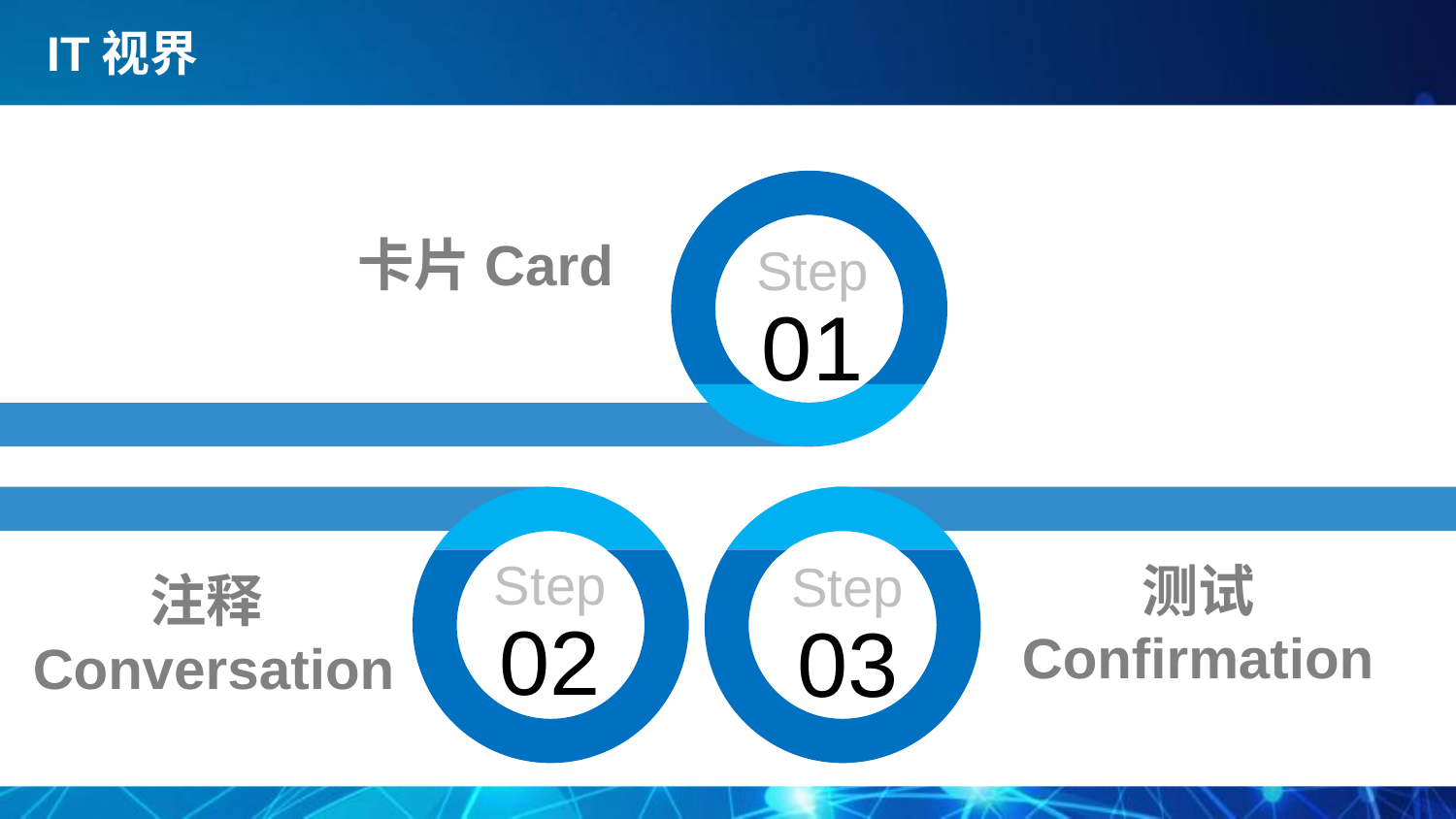

卡片Card
Step
01

测试 Confirmation
Step
02
Step
03
注释Conversation